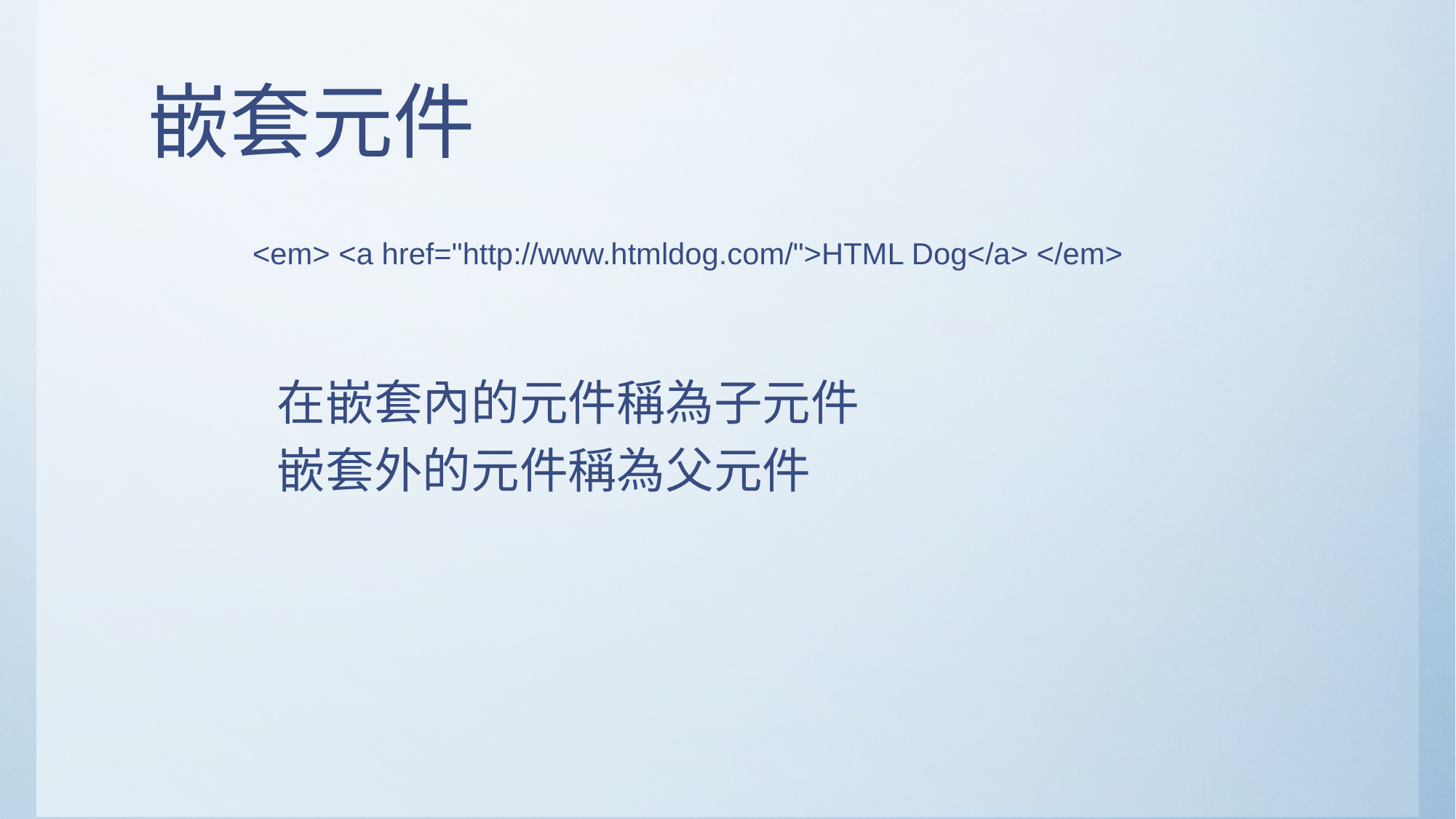

# 嵌套元件
<em> <a href="http://www.htmldog.com/">HTML Dog</a> </em>
在嵌套內的元件稱為子元件
嵌套外的元件稱為父元件